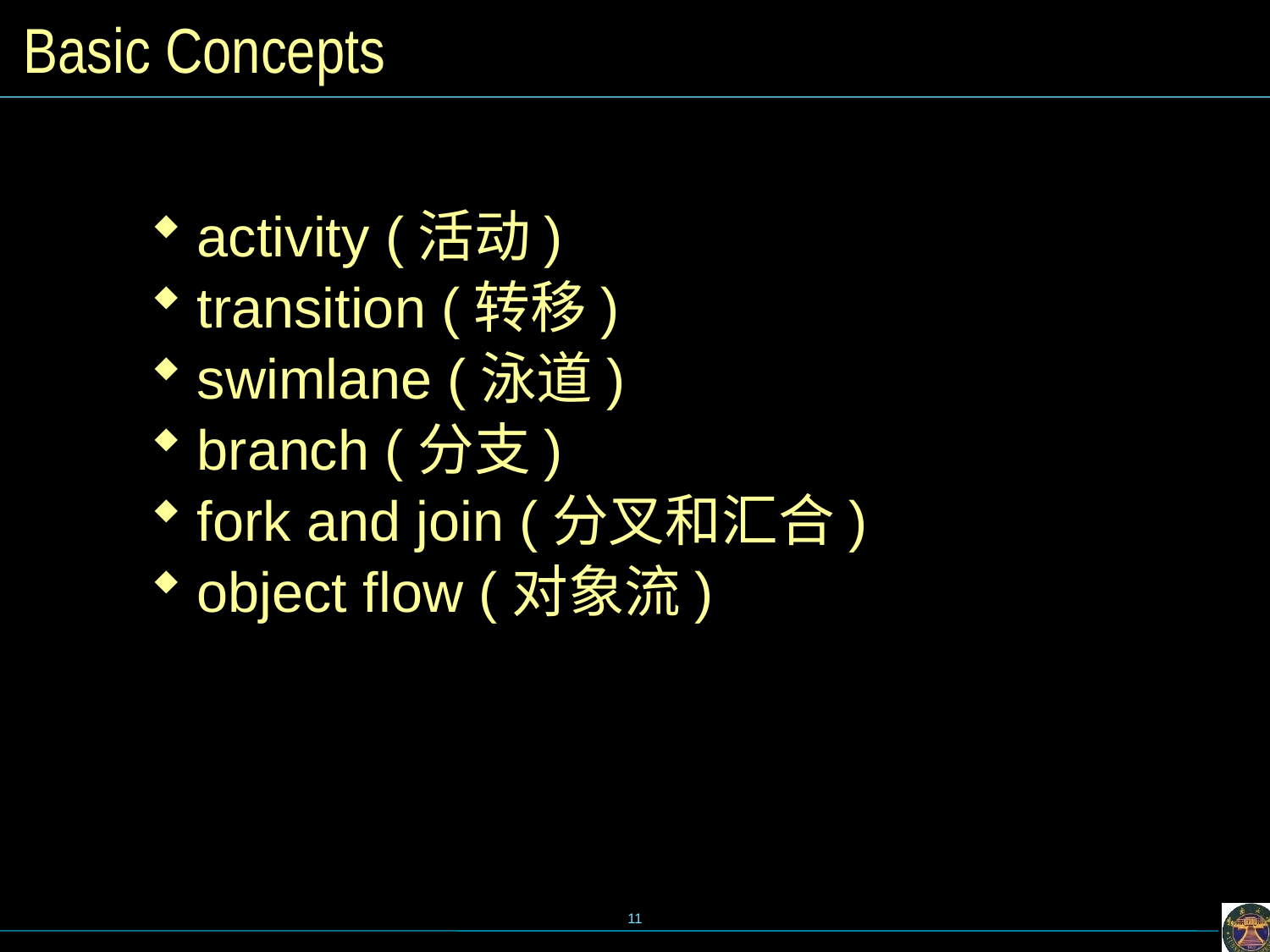

# Basic Concepts
activity (活动)
transition (转移)
swimlane (泳道)
branch (分支)
fork and join (分叉和汇合)
object flow (对象流)